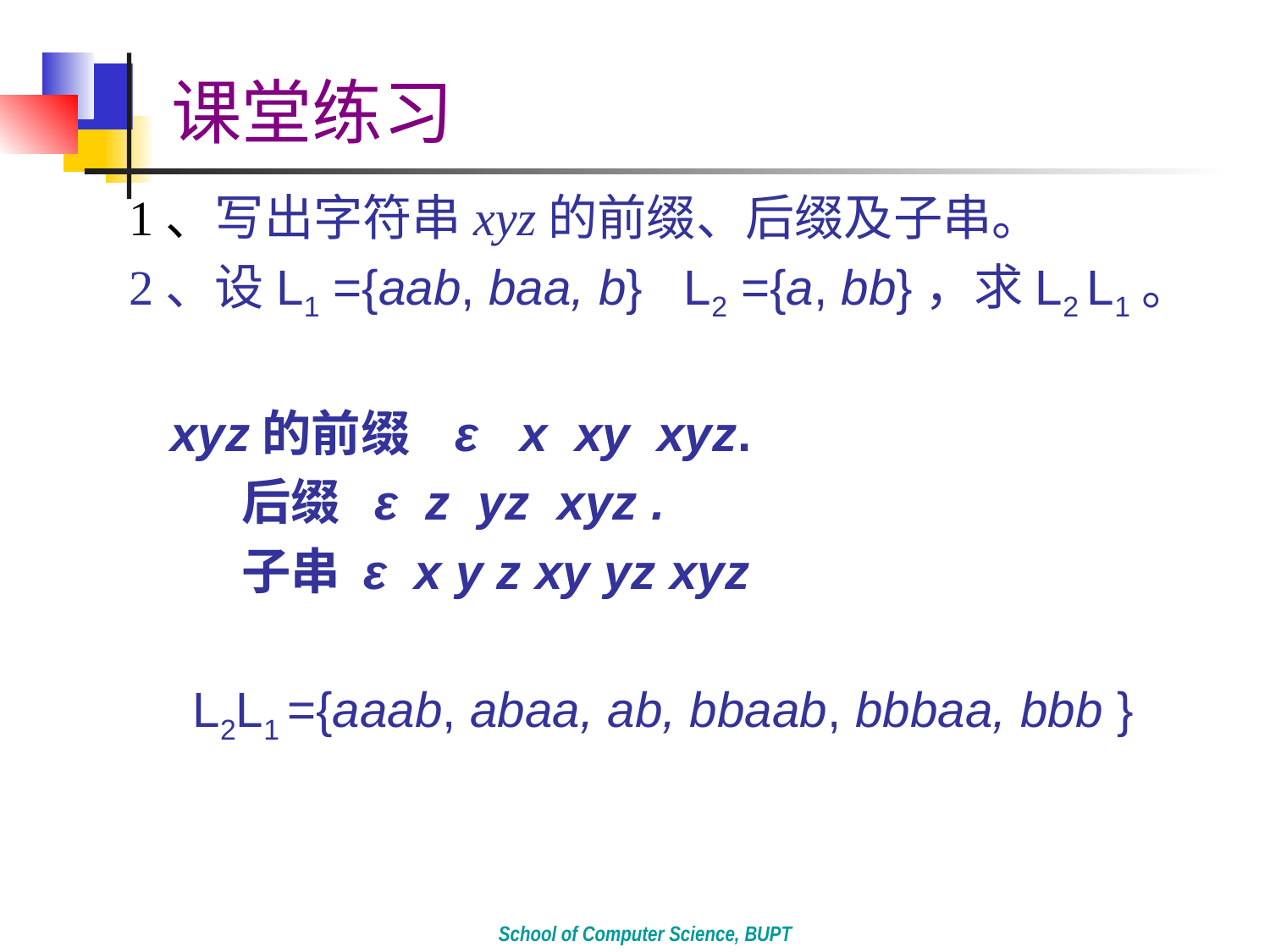

# 课堂练习
1、写出字符串xyz的前缀、后缀及子串。
2、设L1 ={aab, baa, b}   L2 ={a, bb}，求L2 L1。

   xyz的前缀   ε   x  xy  xyz.
         后缀  ε  z  yz  xyz .
         子串 ε  x y z xy yz xyz

L2L1 ={aaab, abaa, ab, bbaab, bbbaa, bbb }

School of Computer Science, BUPT
17